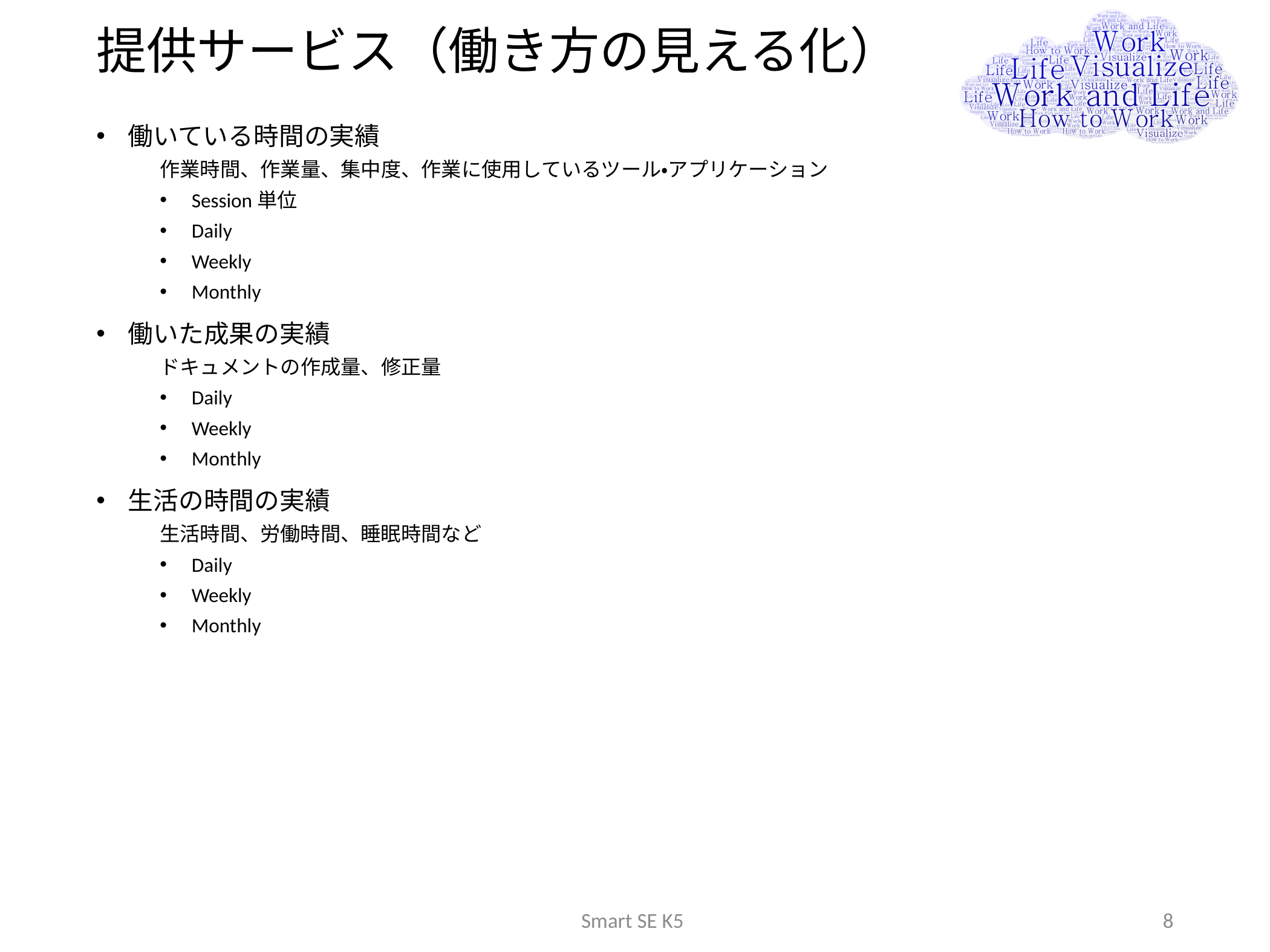

# 提供サービス（働き方の見える化）
働いている時間の実績
作業時間、作業量、集中度、作業に使用しているツール・アプリケーション
Session単位
Daily
Weekly
Monthly
働いた成果の実績
ドキュメントの作成量、修正量
Daily
Weekly
Monthly
生活の時間の実績
生活時間、労働時間、睡眠時間など
Daily
Weekly
Monthly

Smart SE K5
8